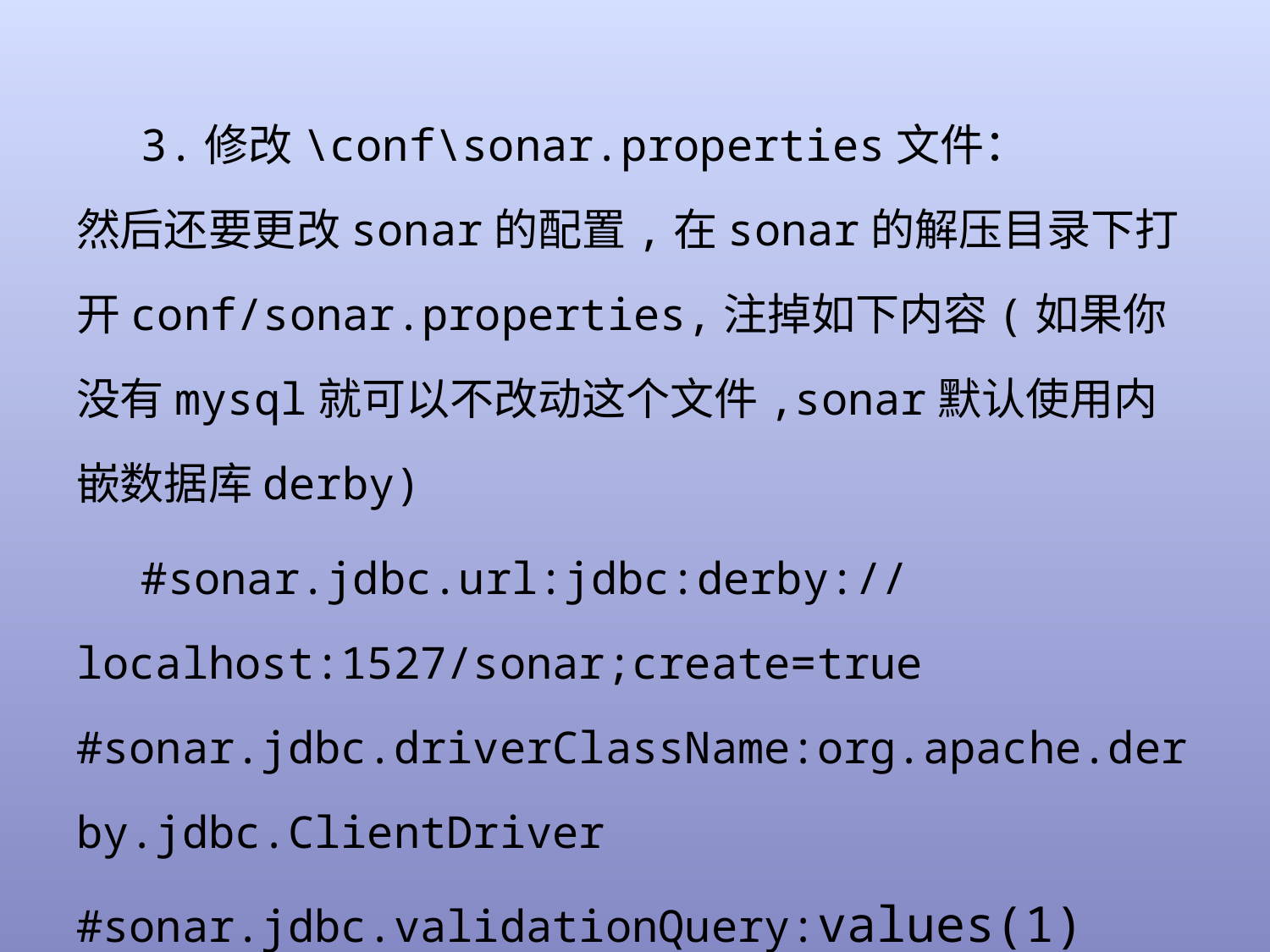

3.修改\conf\sonar.properties文件：
然后还要更改sonar的配置,在sonar的解压目录下打开conf/sonar.properties,注掉如下内容(如果你没有mysql就可以不改动这个文件,sonar默认使用内嵌数据库derby)
#sonar.jdbc.url:jdbc:derby://localhost:1527/sonar;create=true
#sonar.jdbc.driverClassName:org.apache.derby.jdbc.ClientDriver
#sonar.jdbc.validationQuery:values(1)